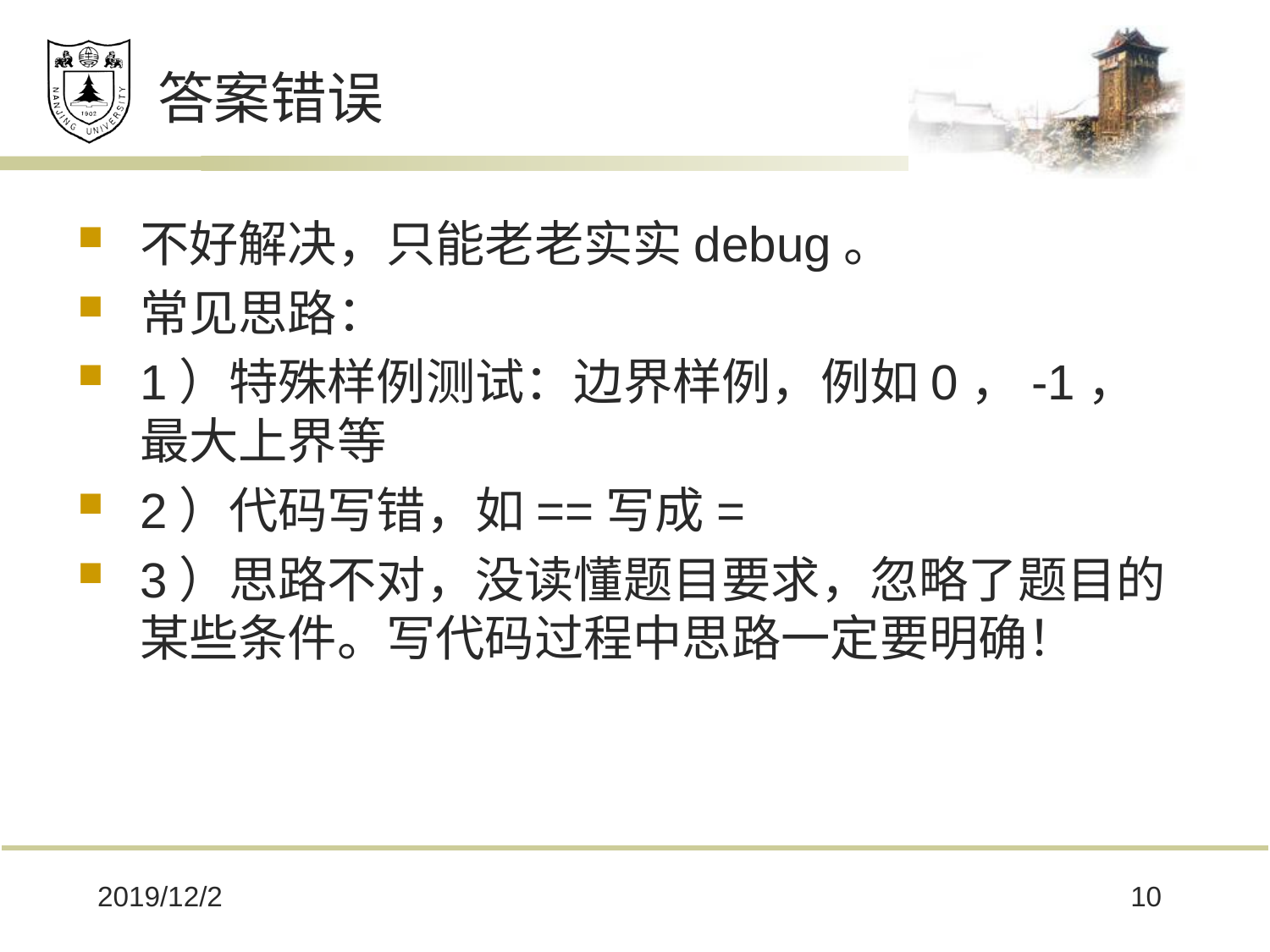

# 答案错误
不好解决，只能老老实实debug。
常见思路：
1）特殊样例测试：边界样例，例如0，-1，最大上界等
2）代码写错，如==写成=
3）思路不对，没读懂题目要求，忽略了题目的某些条件。写代码过程中思路一定要明确！
2019/12/2
10